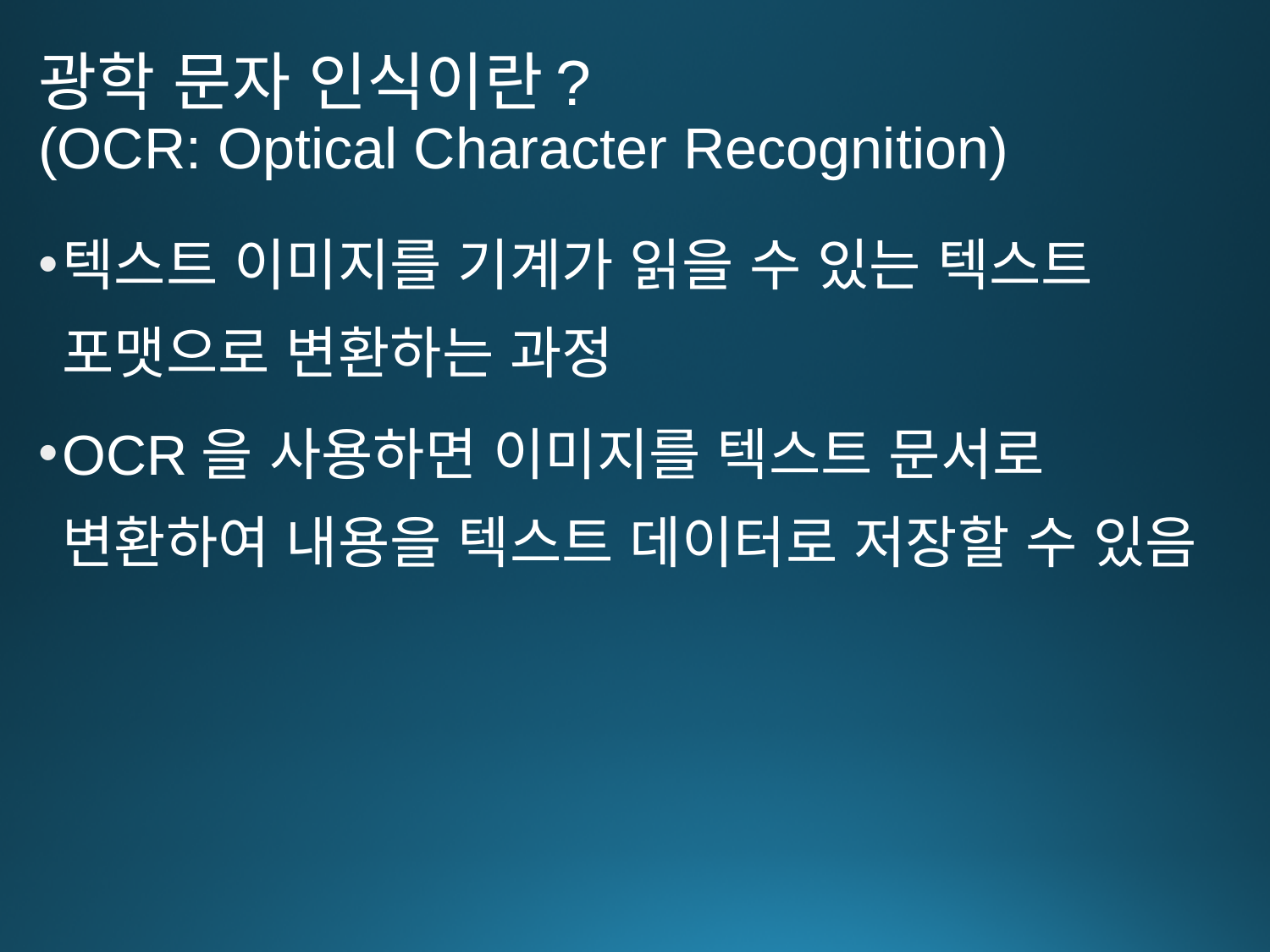

# 광학 문자 인식이란? (OCR: Optical Character Recognition)
텍스트 이미지를 기계가 읽을 수 있는 텍스트 포맷으로 변환하는 과정
OCR을 사용하면 이미지를 텍스트 문서로 변환하여 내용을 텍스트 데이터로 저장할 수 있음